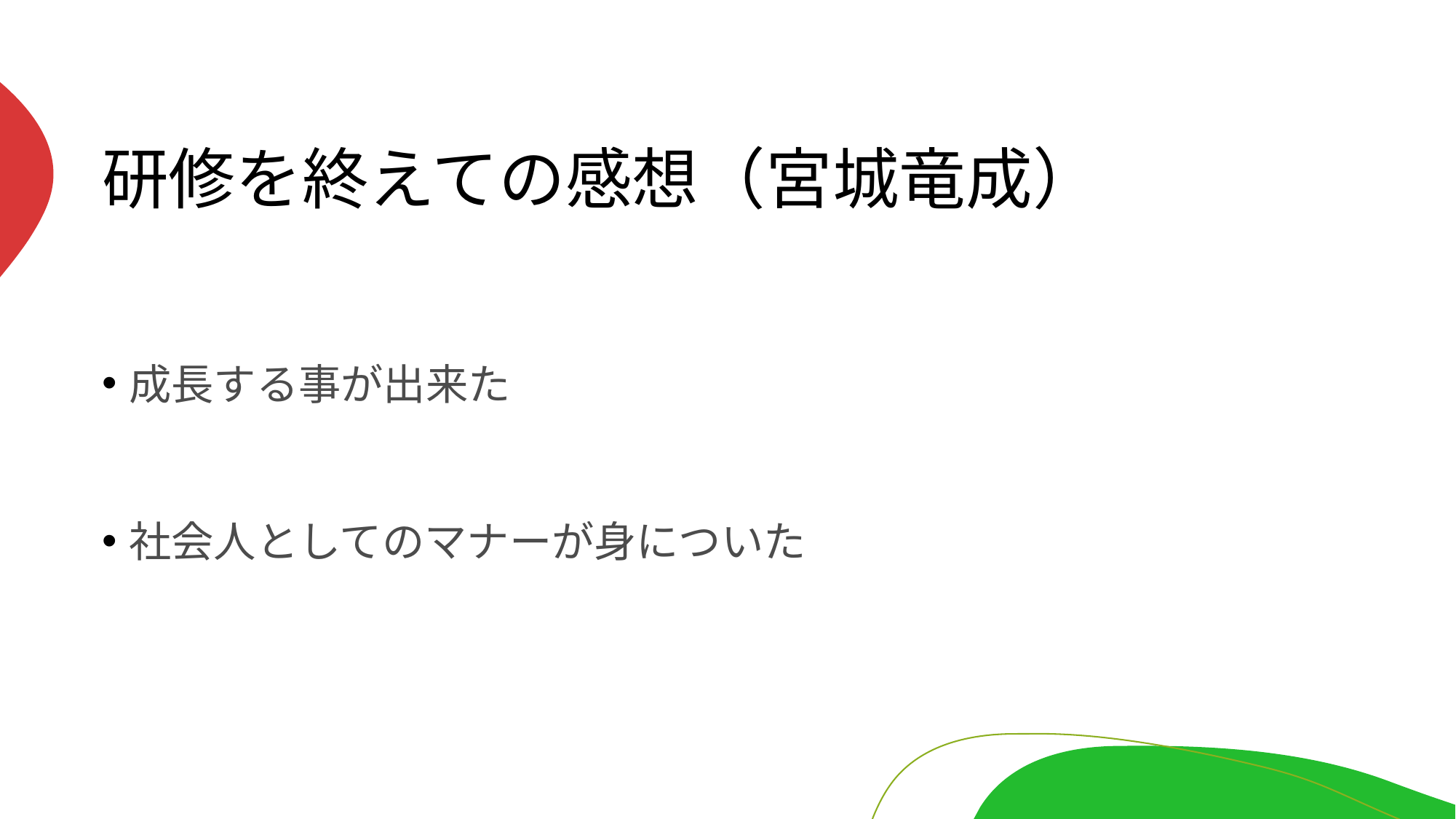

# 研修を終えての感想（宮城竜成）

成長する事が出来た

社会人としてのマナーが身についた